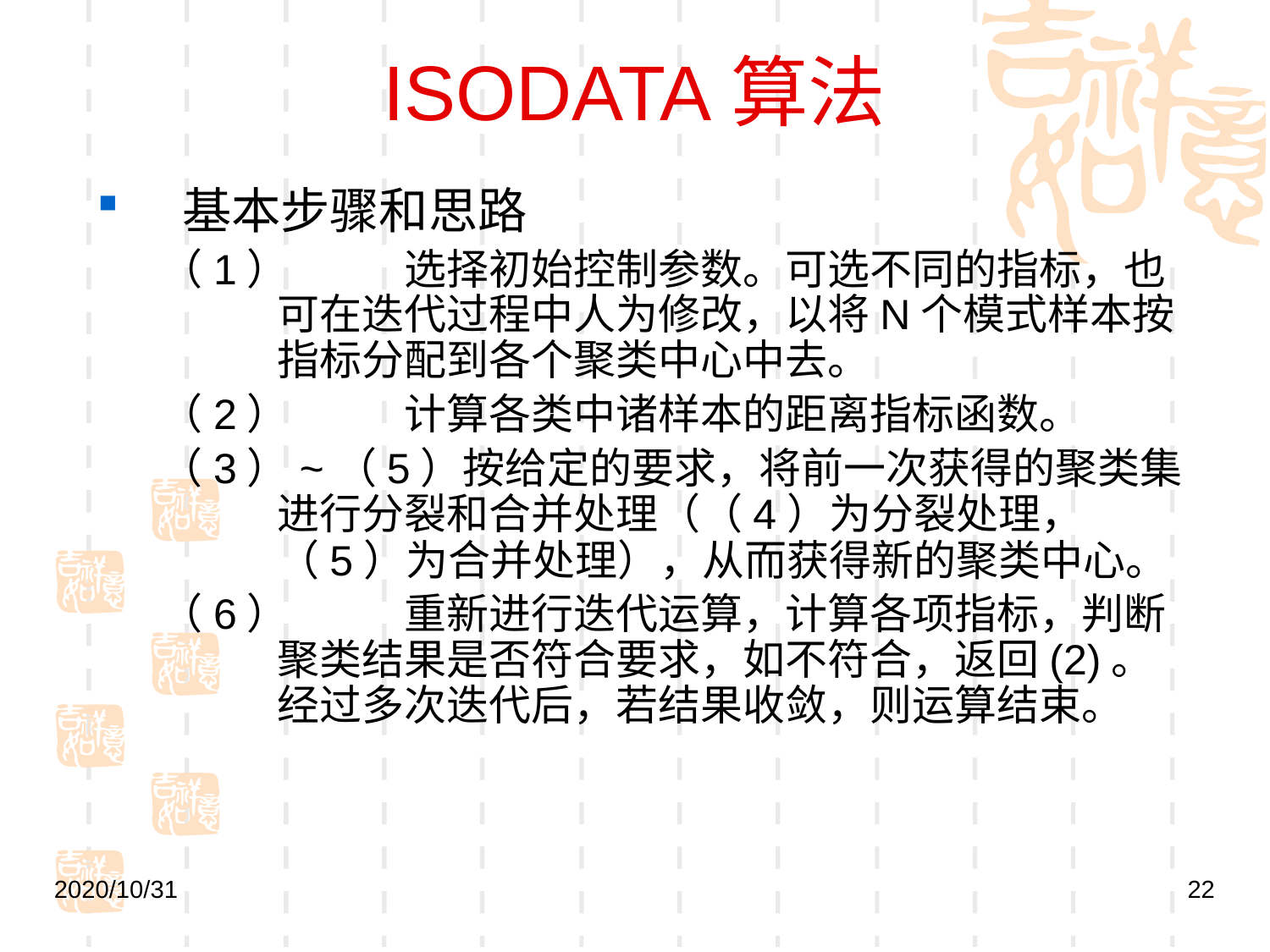

# ISODATA算法
基本步骤和思路
（1）	选择初始控制参数。可选不同的指标，也可在迭代过程中人为修改，以将N个模式样本按指标分配到各个聚类中心中去。
（2）	计算各类中诸样本的距离指标函数。
（3）~（5）按给定的要求，将前一次获得的聚类集进行分裂和合并处理（（4）为分裂处理，（5）为合并处理），从而获得新的聚类中心。
（6）	重新进行迭代运算，计算各项指标，判断聚类结果是否符合要求，如不符合，返回(2)。经过多次迭代后，若结果收敛，则运算结束。
2020/10/31
22